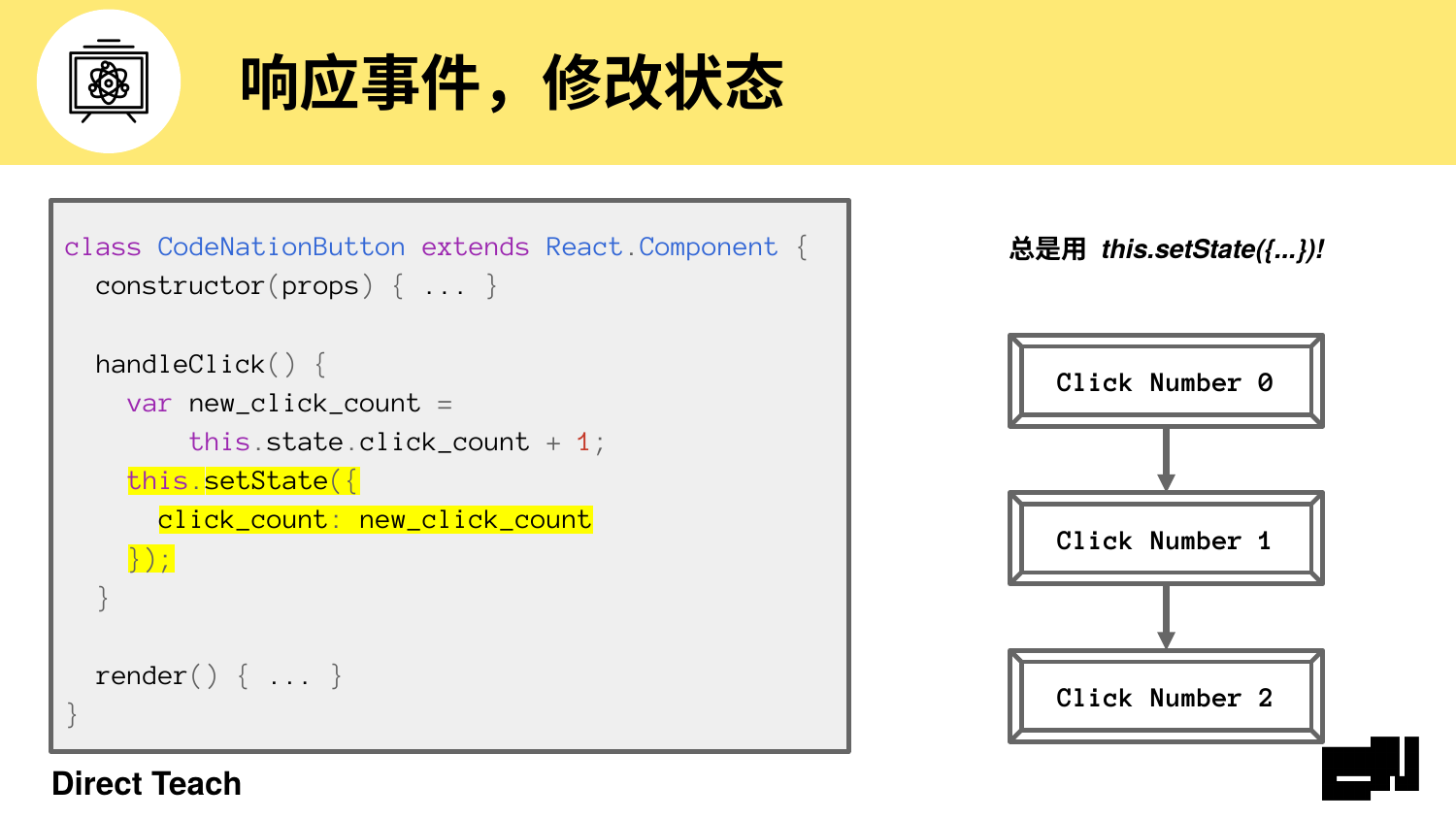

# 响应事件，修改状态
总是用 this.setState({...})!
class CodeNationButton extends React.Component {
  constructor(props) { ... }

  handleClick() {
    var new_click_count =
        this.state.click_count + 1;
    this.setState({
      click_count: new_click_count
    });
  }

  render() { ... }
}
Click Number 0
Click Number 1
Click Number 2